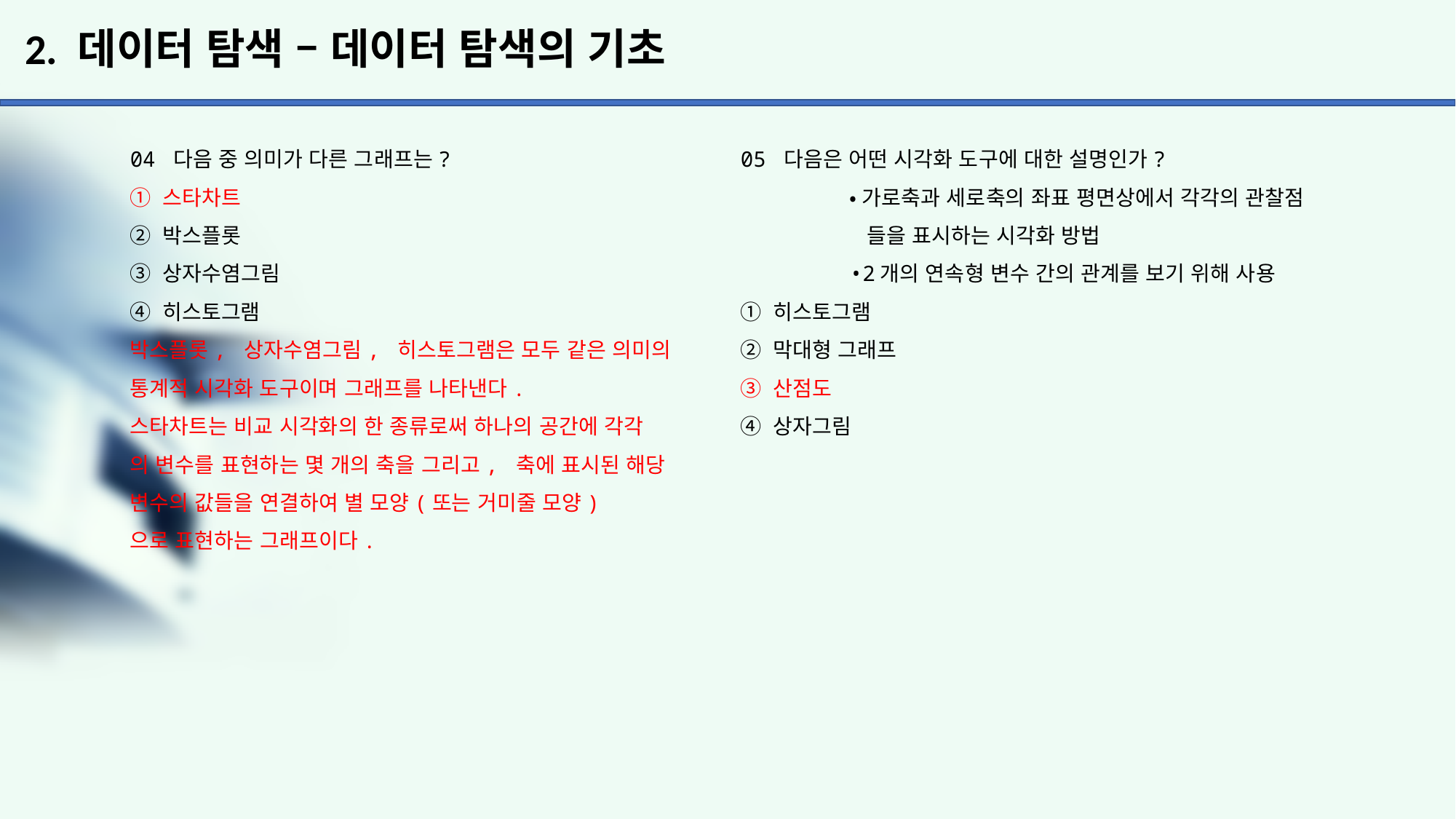

# 2. 데이터 탐색 – 데이터 탐색의 기초
04 다음 중 의미가 다른 그래프는?
① 스타차트
② 박스플롯
③ 상자수염그림
④ 히스토그램
박스플롯, 상자수염그림, 히스토그램은 모두 같은 의미의 통계적 시각화 도구이며 그래프를 나타낸다.
스타차트는 비교 시각화의 한 종류로써 하나의 공간에 각각
의 변수를 표현하는 몇 개의 축을 그리고, 축에 표시된 해당 변수의 값들을 연결하여 별 모양(또는 거미줄 모양)
으로 표현하는 그래프이다.
05 다음은 어떤 시각화 도구에 대한 설명인가?
	•가로축과 세로축의 좌표 평면상에서 각각의 관찰점
	  들을 표시하는 시각화 방법
	•2개의 연속형 변수 간의 관계를 보기 위해 사용
① 히스토그램
② 막대형 그래프
③ 산점도
④ 상자그림